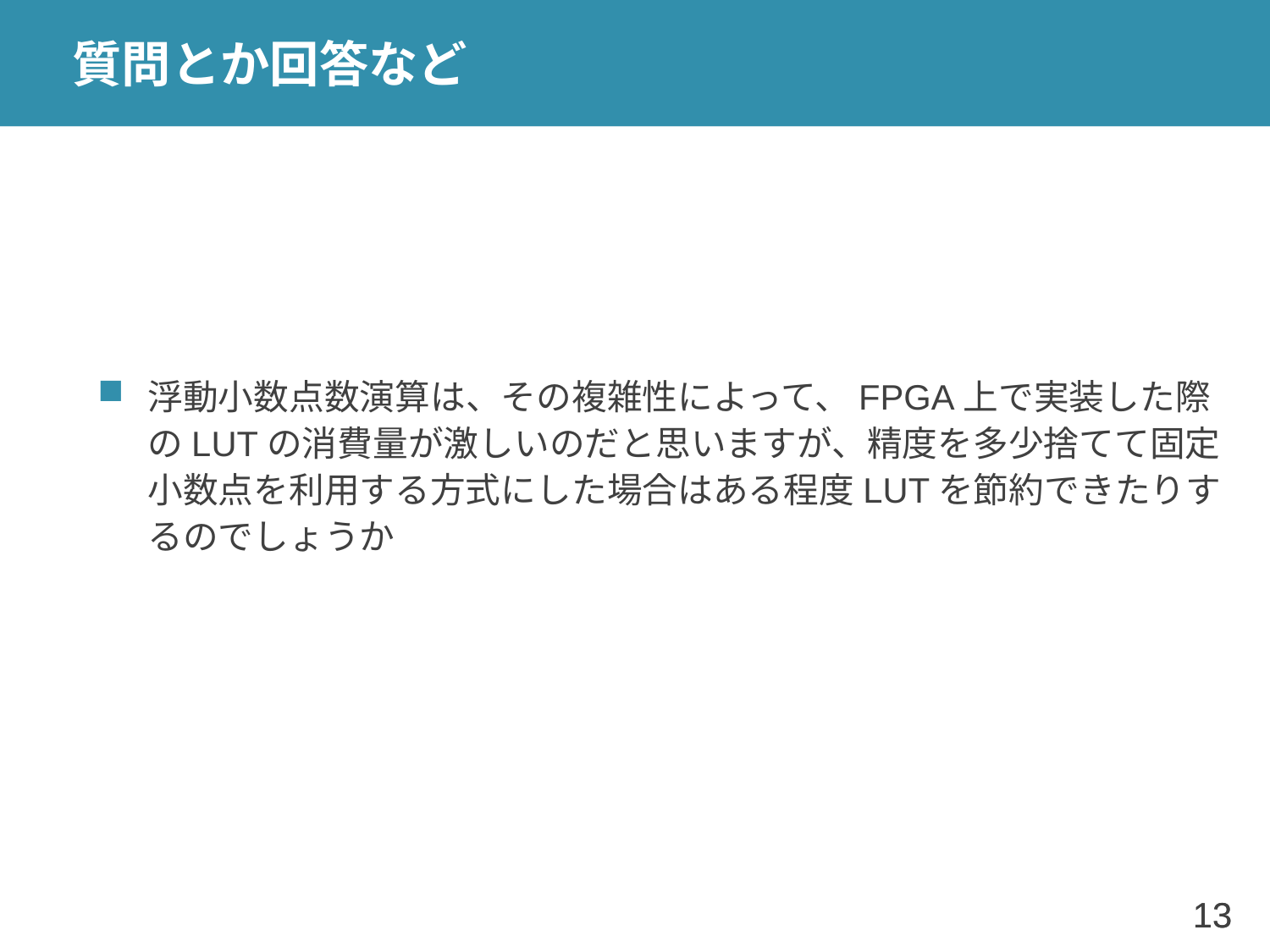

# 質問とか回答など
浮動小数点数演算は、その複雑性によって、FPGA上で実装した際のLUTの消費量が激しいのだと思いますが、精度を多少捨てて固定小数点を利用する方式にした場合はある程度LUTを節約できたりするのでしょうか